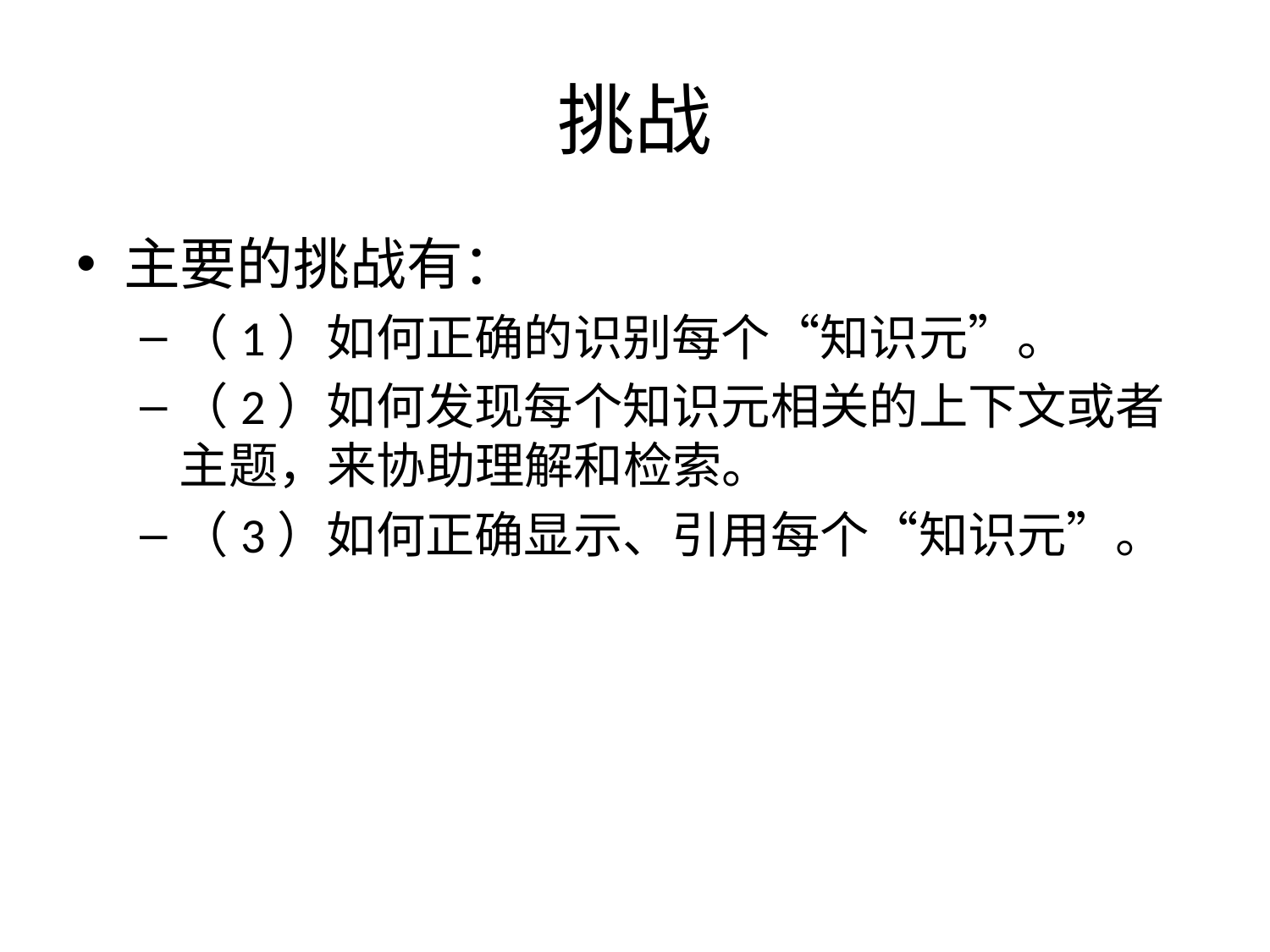

# 挑战
主要的挑战有：
（1）如何正确的识别每个“知识元”。
（2）如何发现每个知识元相关的上下文或者主题，来协助理解和检索。
（3）如何正确显示、引用每个“知识元”。